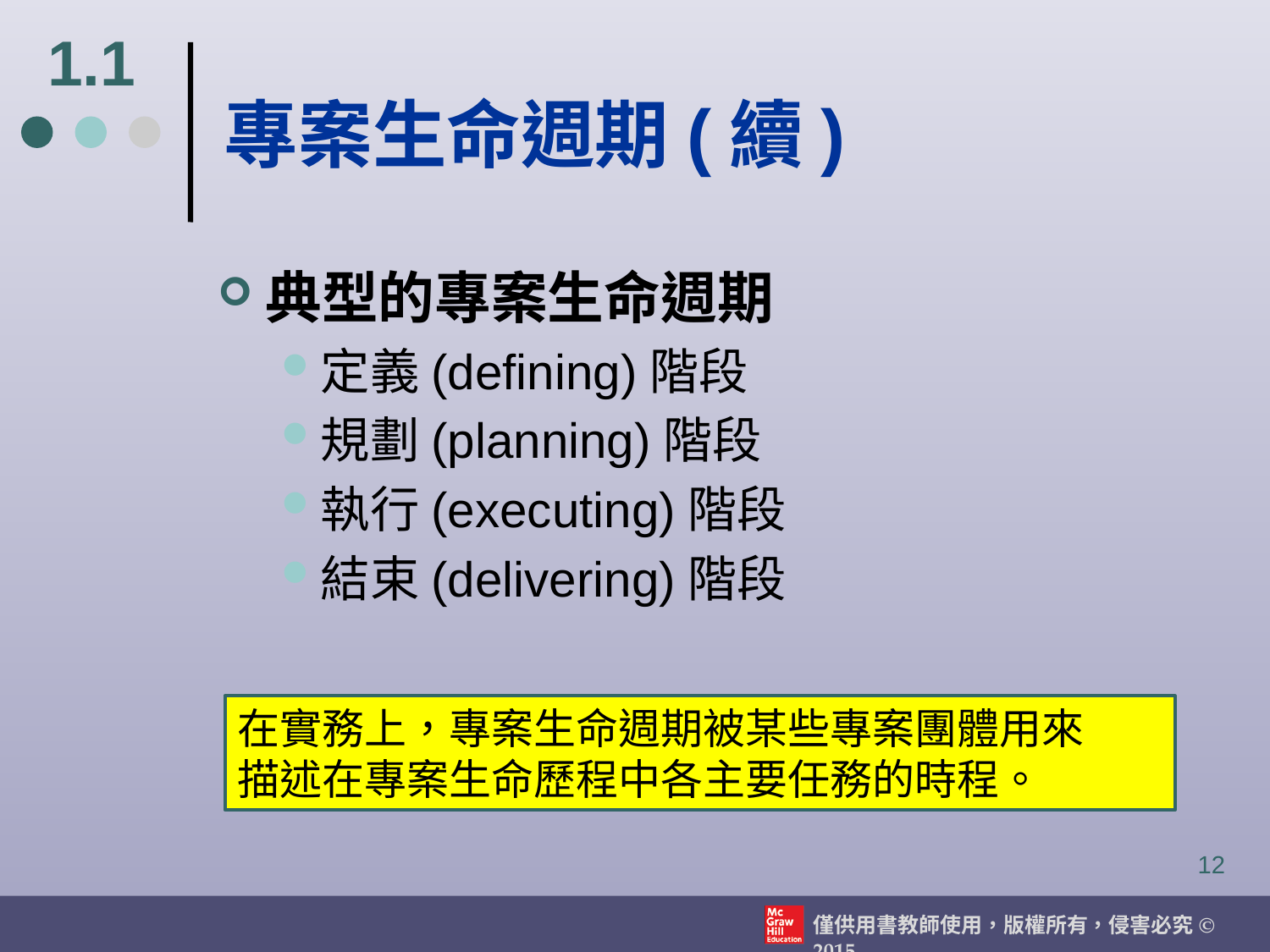

1.1
# 專案生命週期(續)
典型的專案生命週期
定義(defining)階段
規劃(planning)階段
執行(executing)階段
結束(delivering)階段
在實務上，專案生命週期被某些專案團體用來
描述在專案生命歷程中各主要任務的時程。
12